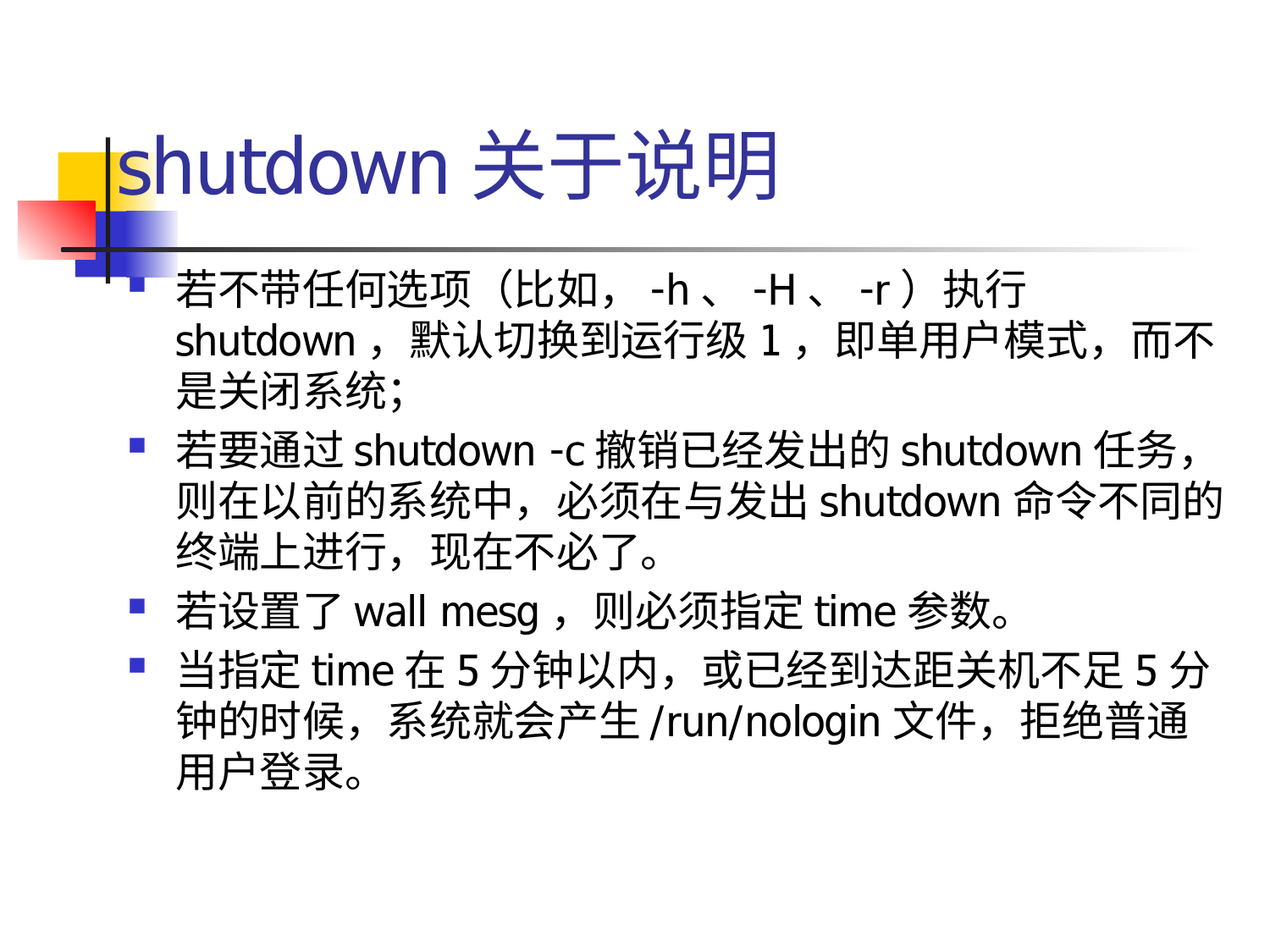

# shutdown关于说明
若不带任何选项（比如，-h、-H、-r）执行shutdown，默认切换到运行级1，即单用户模式，而不是关闭系统；
若要通过shutdown -c撤销已经发出的shutdown任务，则在以前的系统中，必须在与发出shutdown命令不同的终端上进行，现在不必了。
若设置了wall mesg，则必须指定time参数。
当指定time在5分钟以内，或已经到达距关机不足5分钟的时候，系统就会产生/run/nologin文件，拒绝普通用户登录。